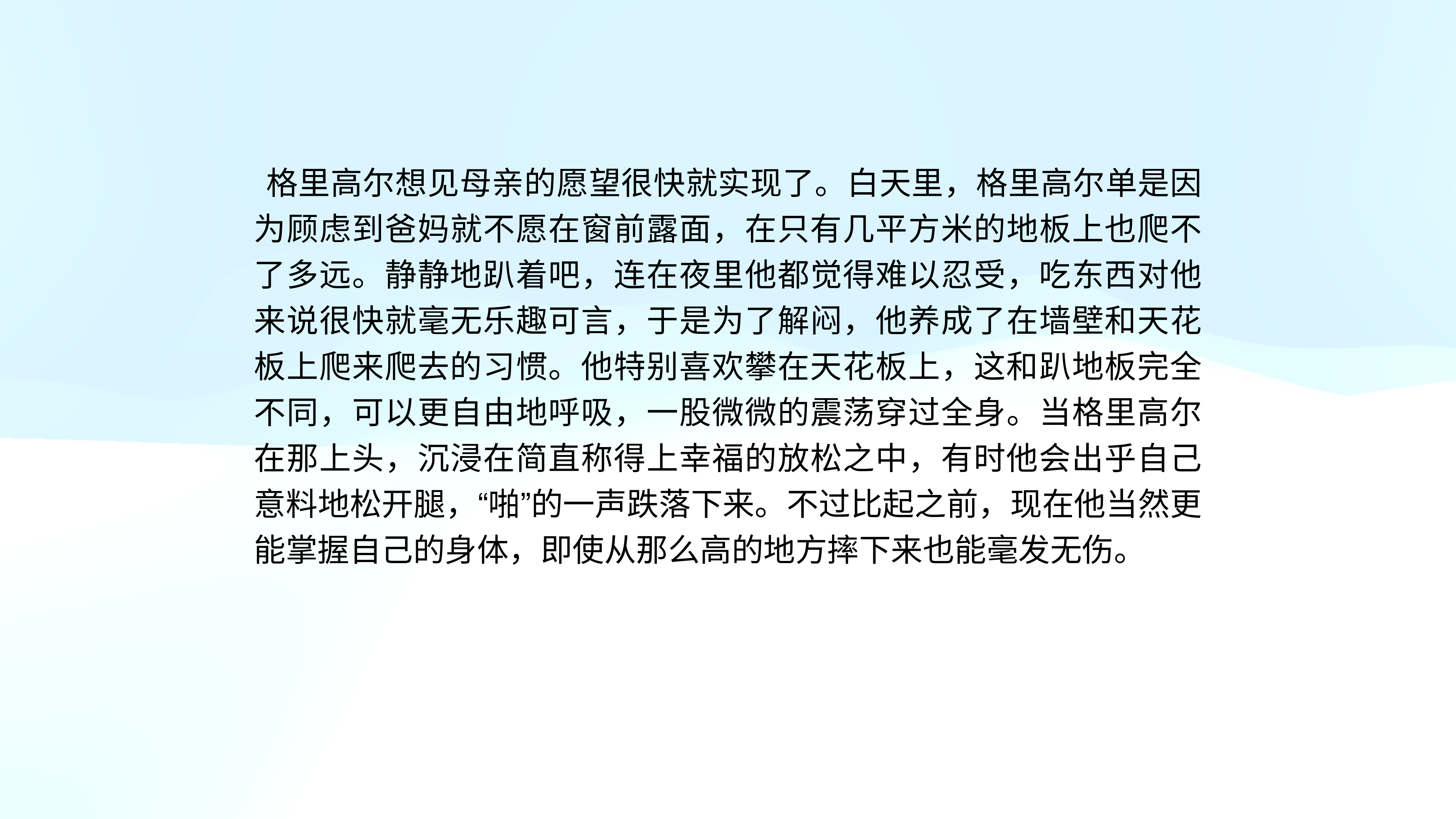

格里高尔想见母亲的愿望很快就实现了。白天里，格里高尔单是因为顾虑到爸妈就不愿在窗前露面，在只有几平方米的地板上也爬不了多远。静静地趴着吧，连在夜里他都觉得难以忍受，吃东西对他来说很快就毫无乐趣可言，于是为了解闷，他养成了在墙壁和天花板上爬来爬去的习惯。他特别喜欢攀在天花板上，这和趴地板完全不同，可以更自由地呼吸，一股微微的震荡穿过全身。当格里高尔在那上头，沉浸在简直称得上幸福的放松之中，有时他会出乎自己意料地松开腿，“啪”的一声跌落下来。不过比起之前，现在他当然更能掌握自己的身体，即使从那么高的地方摔下来也能毫发无伤。